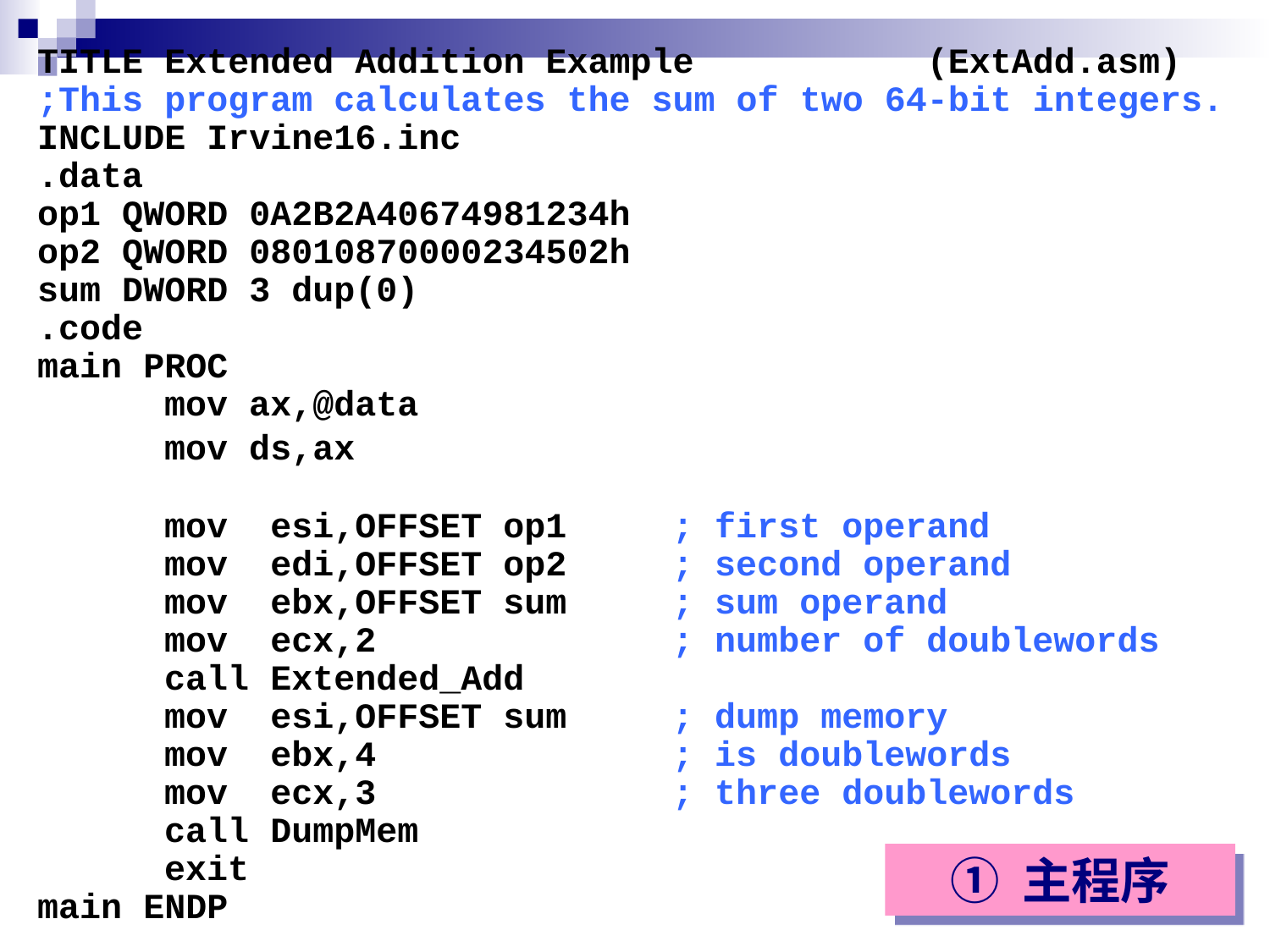

TITLE Extended Addition Example           (ExtAdd.asm)
;This program calculates the sum of two 64-bit integers.
INCLUDE Irvine16.inc
.data
op1 QWORD 0A2B2A40674981234h
op2 QWORD 08010870000234502h
sum DWORD 3 dup(0)
.code
main PROC
	mov ax,@data
	mov ds,ax

	mov  esi,OFFSET op1	; first operand
	mov  edi,OFFSET op2	; second operand
	mov  ebx,OFFSET sum	; sum operand
	mov  ecx,2           	; number of doublewords
	call Extended_Add
	mov  esi,OFFSET sum	; dump memory
	mov  ebx,4			; is doublewords
	mov  ecx,3			; three doublewords
	call DumpMem
	exit
main ENDP
① 主程序